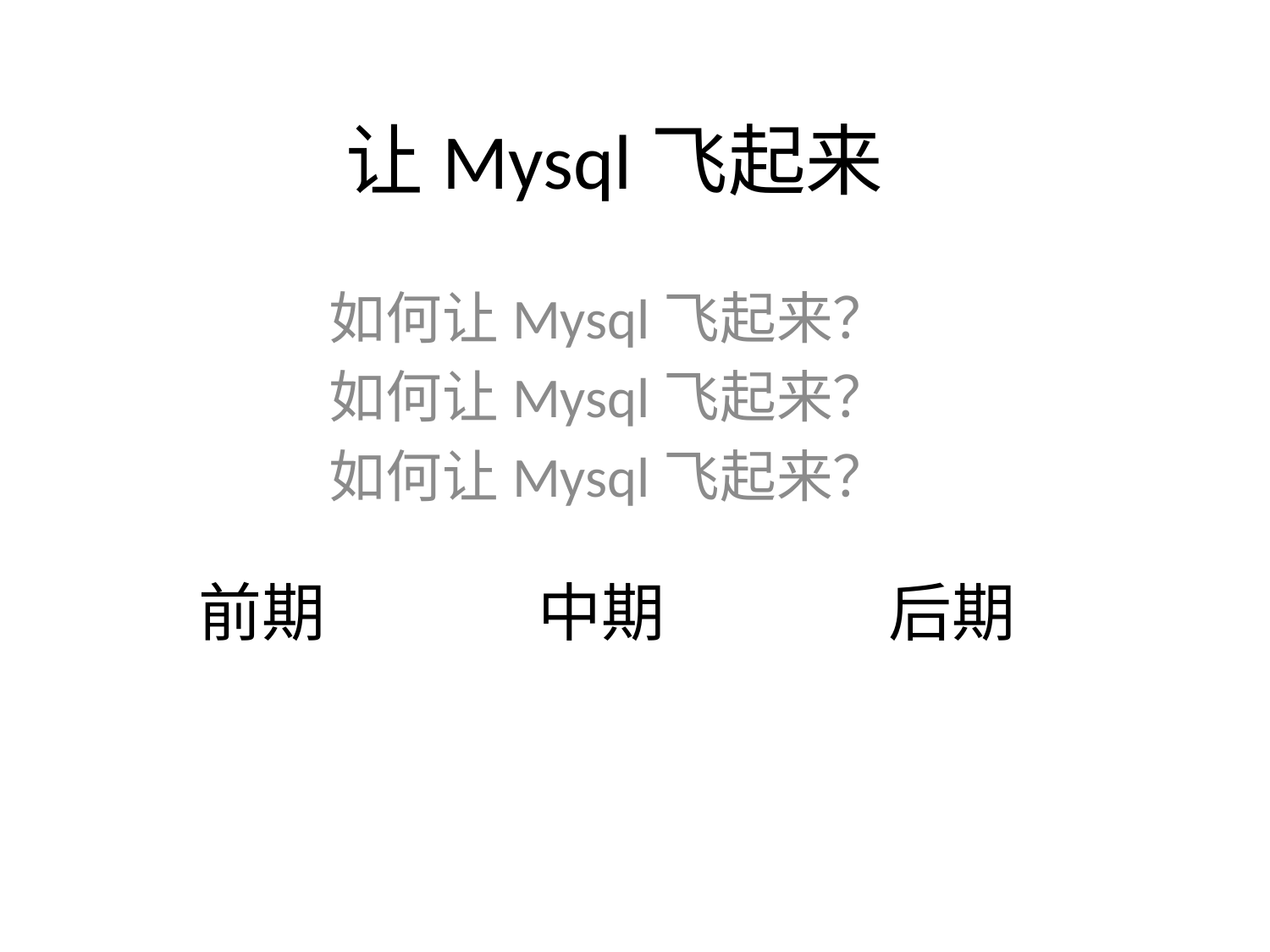

# 让Mysql飞起来
如何让Mysql飞起来？
如何让Mysql飞起来？
如何让Mysql飞起来？

前期
中期
后期